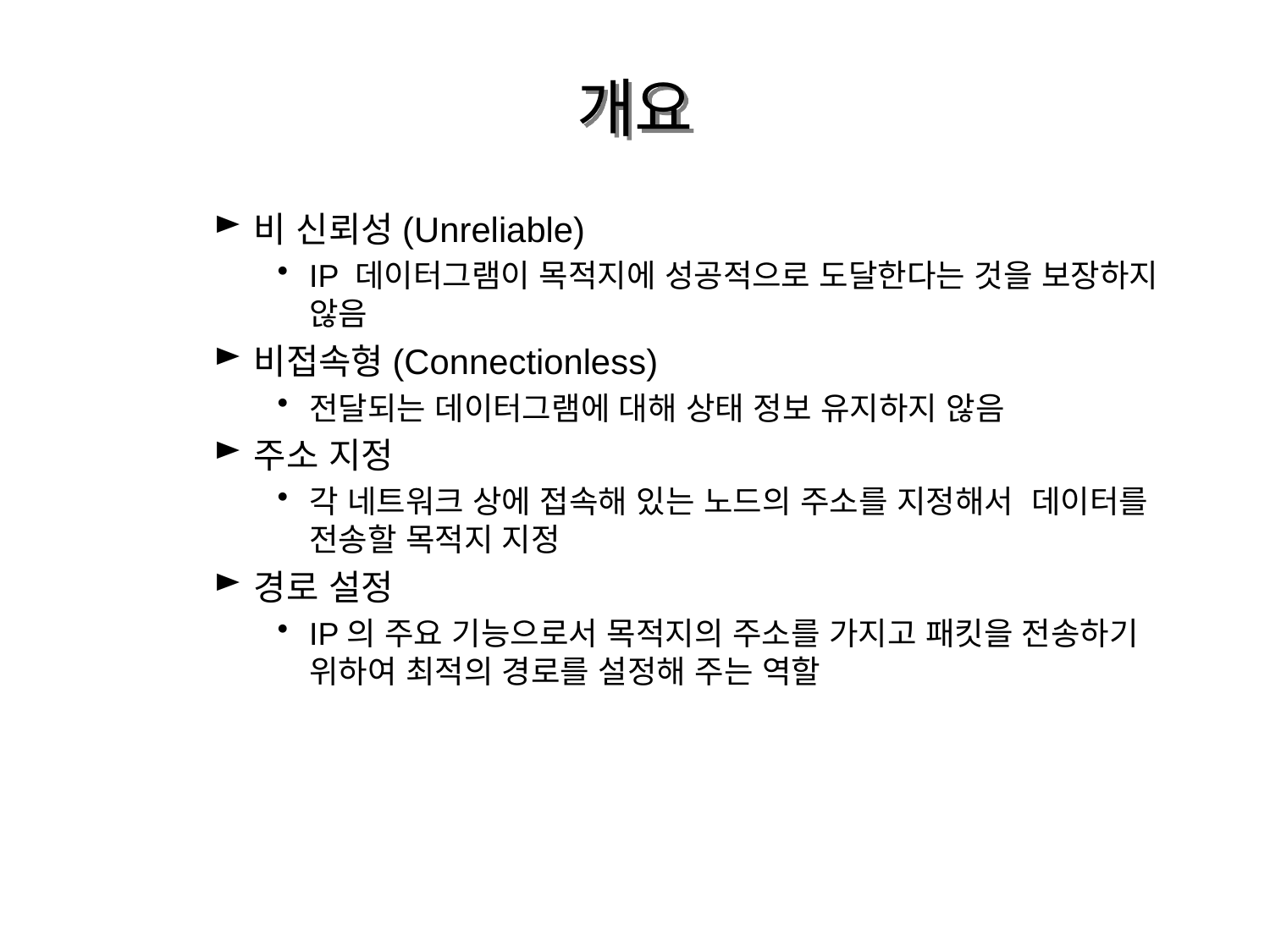

# 개요
비 신뢰성(Unreliable)
IP 데이터그램이 목적지에 성공적으로 도달한다는 것을 보장하지 않음
비접속형(Connectionless)
전달되는 데이터그램에 대해 상태 정보 유지하지 않음
주소 지정
각 네트워크 상에 접속해 있는 노드의 주소를 지정해서  데이터를 전송할 목적지 지정
경로 설정
IP의 주요 기능으로서 목적지의 주소를 가지고 패킷을 전송하기 위하여 최적의 경로를 설정해 주는 역할
4